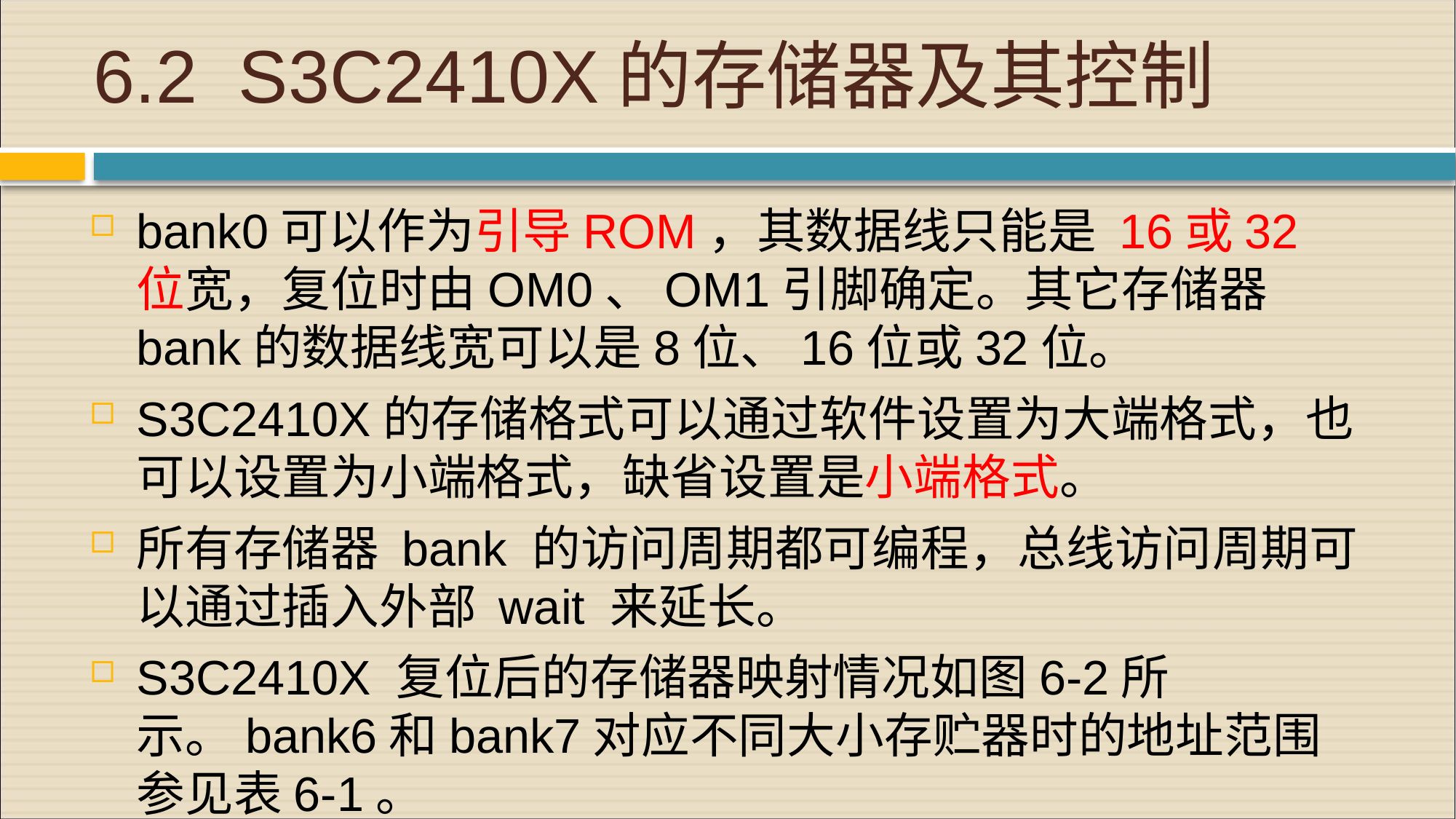

# 6.2  S3C2410X的存储器及其控制
bank0可以作为引导ROM，其数据线只能是 16或32 位宽，复位时由OM0、OM1引脚确定。其它存储器bank的数据线宽可以是8位、16位或32位。
S3C2410X的存储格式可以通过软件设置为大端格式，也可以设置为小端格式，缺省设置是小端格式。
所有存储器 bank 的访问周期都可编程，总线访问周期可以通过插入外部 wait 来延长。
S3C2410X 复位后的存储器映射情况如图6-2所示。bank6和bank7对应不同大小存贮器时的地址范围参见表6-1。